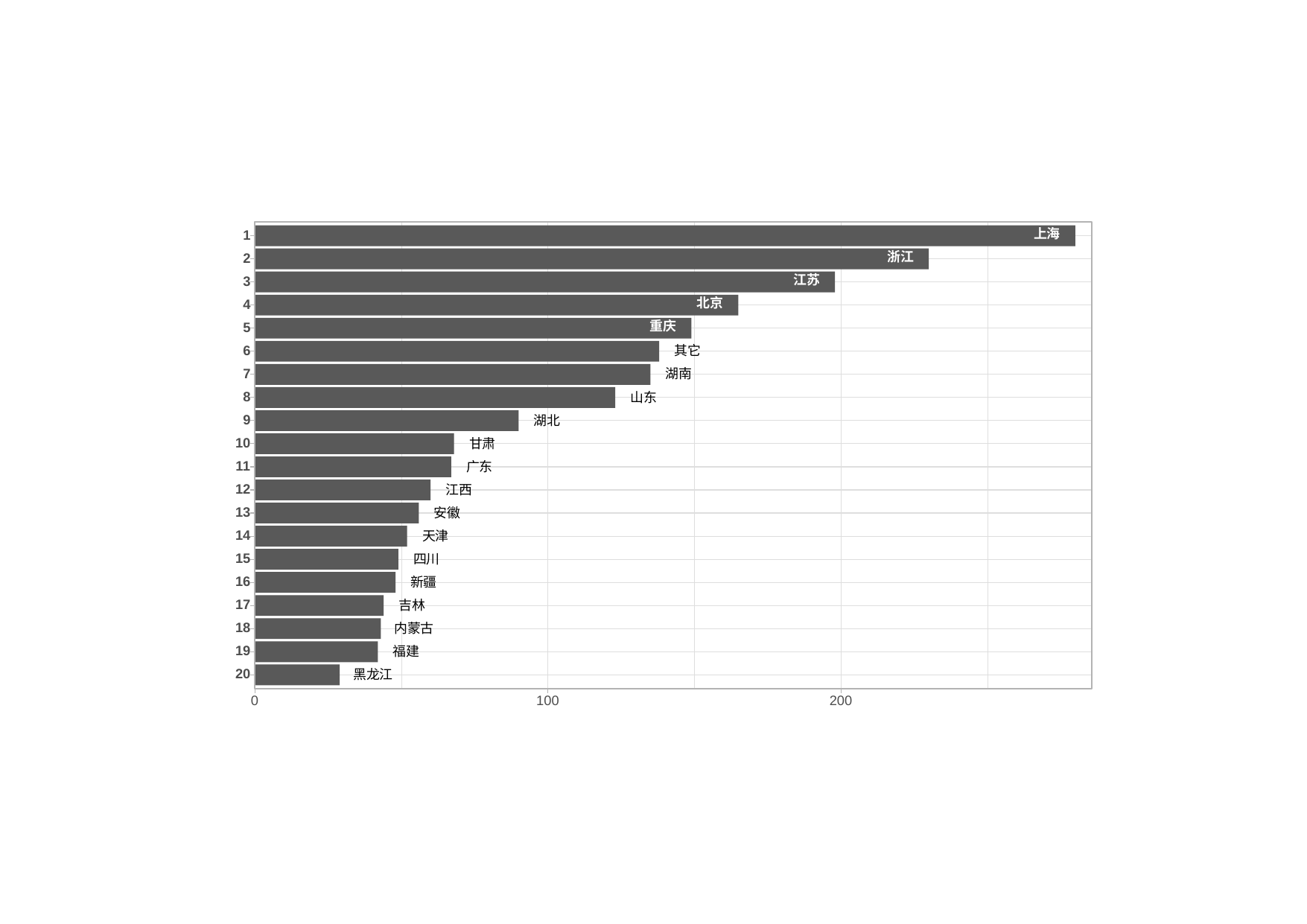

上海
1

浙江
2

江苏
3

北京
4

重庆
5

6
其它

7
湖南

8
山东

9
湖北

10
甘肃

11
广东

12
江西

13
安徽

14
天津

15
四川

16
新疆

17
吉林

18
内蒙古

19
福建

20
黑龙江

0
100
200